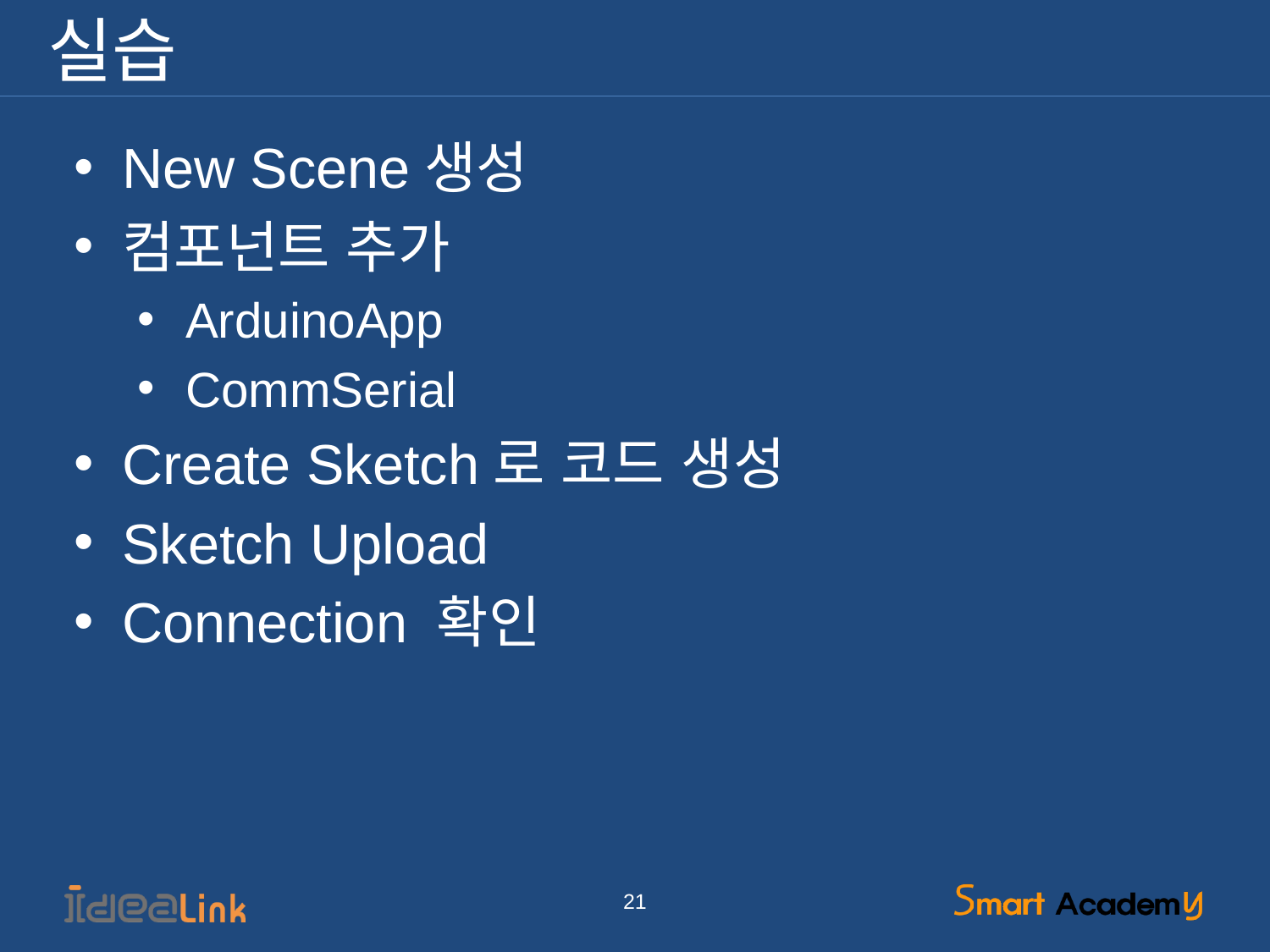

# 실습
New Scene생성
컴포넌트 추가
ArduinoApp
CommSerial
Create Sketch로 코드 생성
Sketch Upload
Connection 확인
21